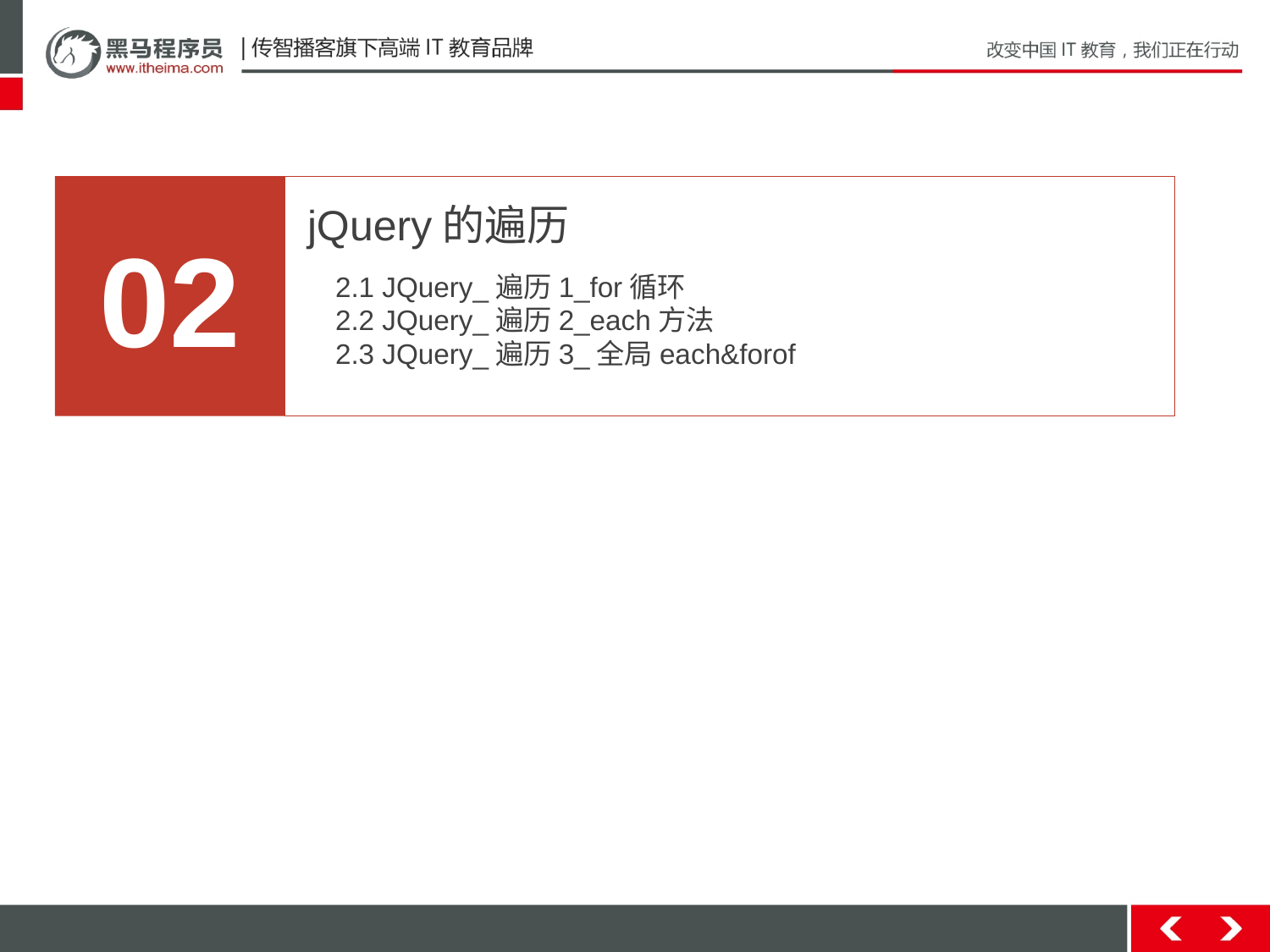

02

jQuery的遍历
2.1 JQuery_遍历1_for循环
2.2 JQuery_遍历2_each方法
2.3 JQuery_遍历3_全局each&forof